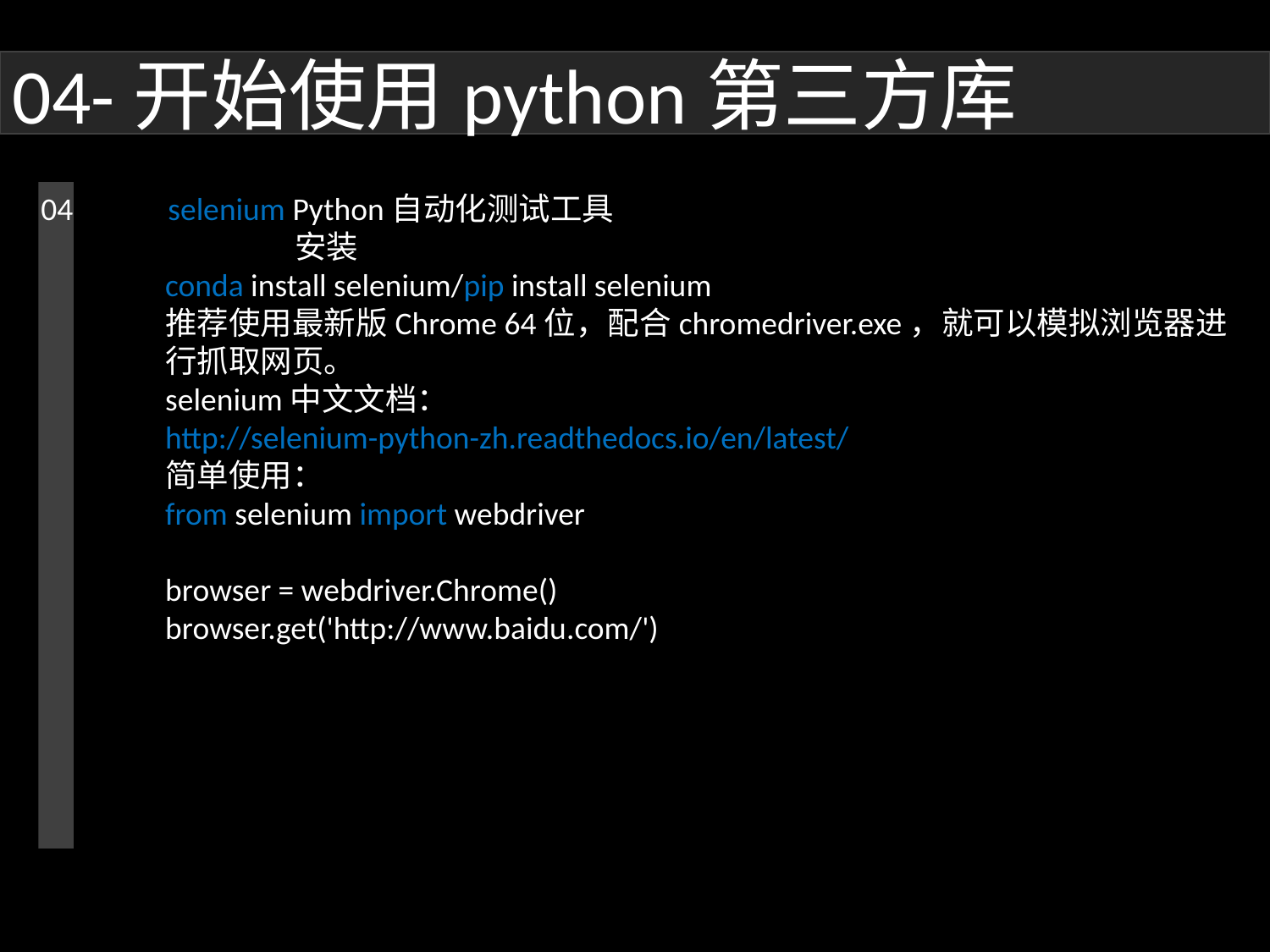

04-开始使用python第三方库
04 	selenium Python自动化测试工具
		安装
conda install selenium/pip install selenium
推荐使用最新版Chrome 64位，配合chromedriver.exe，就可以模拟浏览器进行抓取网页。
selenium中文文档：
http://selenium-python-zh.readthedocs.io/en/latest/
简单使用：
from selenium import webdriver

browser = webdriver.Chrome()
browser.get('http://www.baidu.com/')